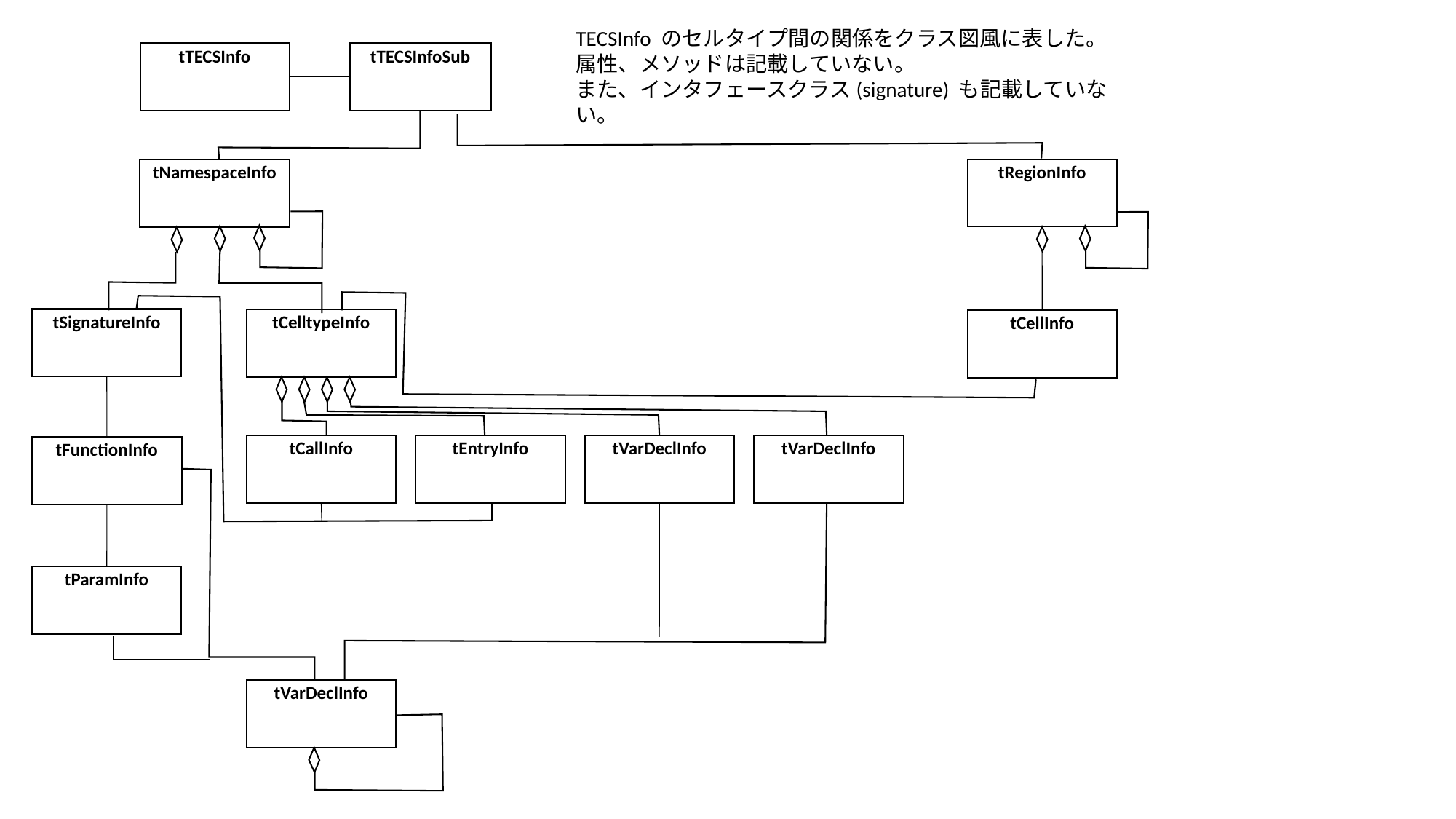

TECSInfo のセルタイプ間の関係をクラス図風に表した。
属性、メソッドは記載していない。
また、インタフェースクラス(signature) も記載していない。
tTECSInfoSub

tTECSInfo

tRegionInfo

tNamespaceInfo

tSignatureInfo

tCelltypeInfo

tCellInfo

tVarDeclInfo

tVarDeclInfo

tCallInfo

tEntryInfo

tFunctionInfo

tParamInfo

tVarDeclInfo